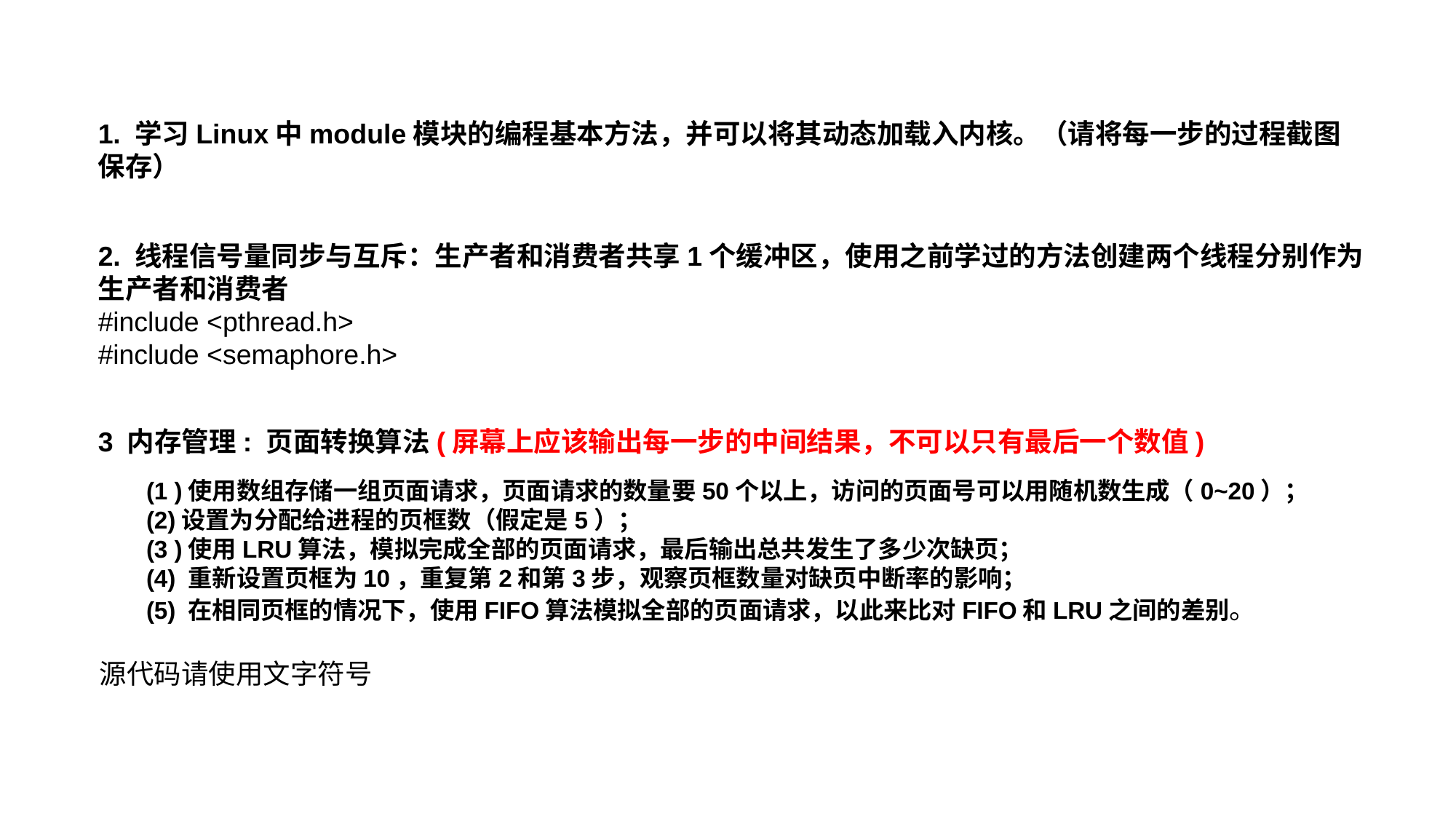

1. 学习Linux中module模块的编程基本方法，并可以将其动态加载入内核。（请将每一步的过程截图保存）
2. 线程信号量同步与互斥：生产者和消费者共享1个缓冲区，使用之前学过的方法创建两个线程分别作为生产者和消费者
#include <pthread.h>
#include <semaphore.h>
3 内存管理: 页面转换算法(屏幕上应该输出每一步的中间结果，不可以只有最后一个数值)

(1 )使用数组存储一组页面请求，页面请求的数量要50个以上，访问的页面号可以用随机数生成（0~20）；
(2)设置为分配给进程的页框数（假定是5）；
(3 )使用LRU算法，模拟完成全部的页面请求，最后输出总共发生了多少次缺页；
(4) 重新设置页框为10，重复第2和第3步，观察页框数量对缺页中断率的影响；
(5) 在相同页框的情况下，使用FIFO算法模拟全部的页面请求，以此来比对FIFO和LRU之间的差别。
源代码请使用文字符号